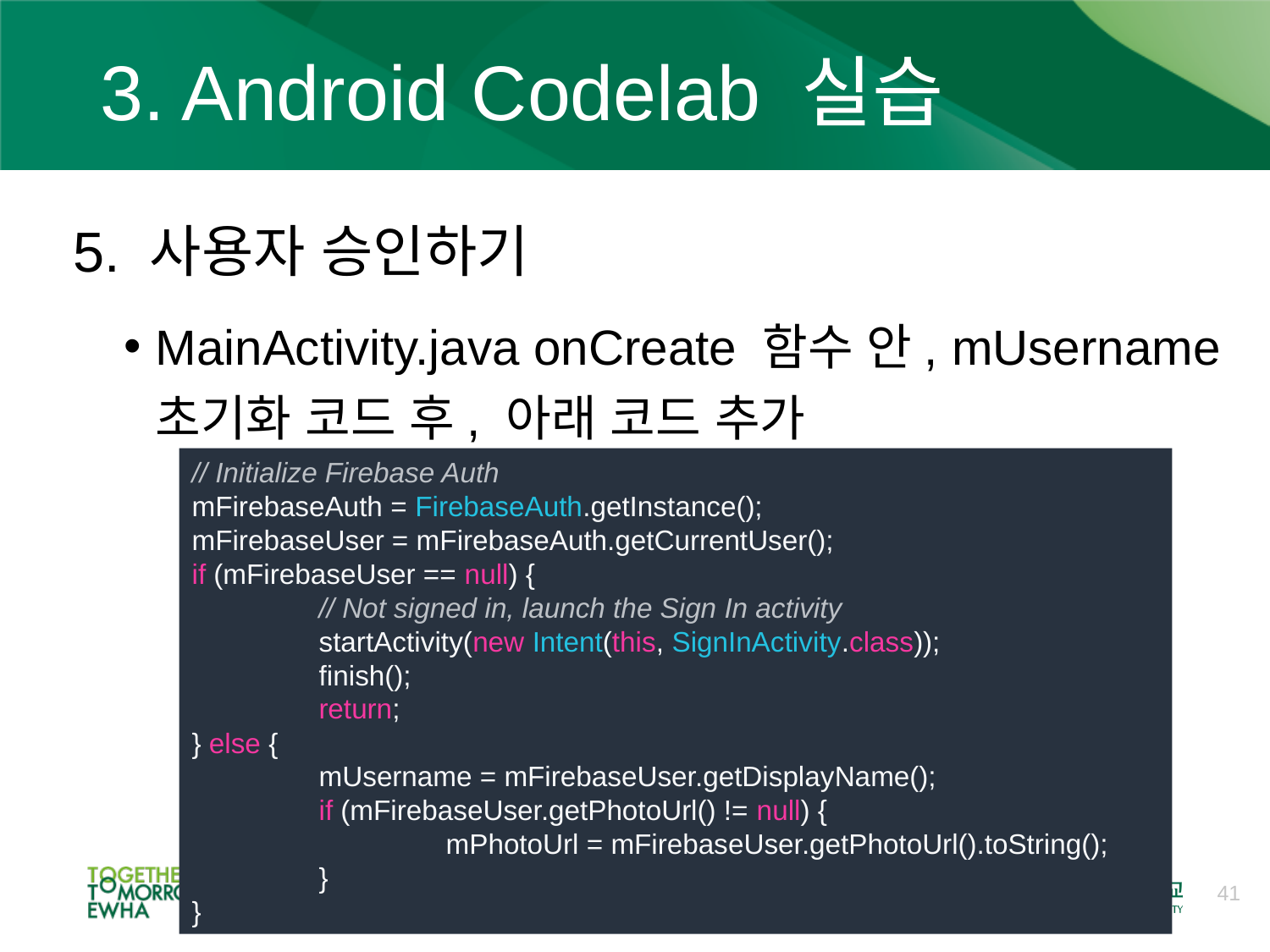

# 3. Android Codelab 실습
5. 사용자 승인하기
MainActivity.java onCreate 함수 안, mUsername 초기화 코드 후, 아래 코드 추가

// Initialize Firebase Auth
mFirebaseAuth = FirebaseAuth.getInstance();
mFirebaseUser = mFirebaseAuth.getCurrentUser();
if (mFirebaseUser == null) {
	// Not signed in, launch the Sign In activity
	startActivity(new Intent(this, SignInActivity.class));
	finish();
 	return;
} else {
	mUsername = mFirebaseUser.getDisplayName();
	if (mFirebaseUser.getPhotoUrl() != null) {
 		mPhotoUrl = mFirebaseUser.getPhotoUrl().toString();
	}
}
41